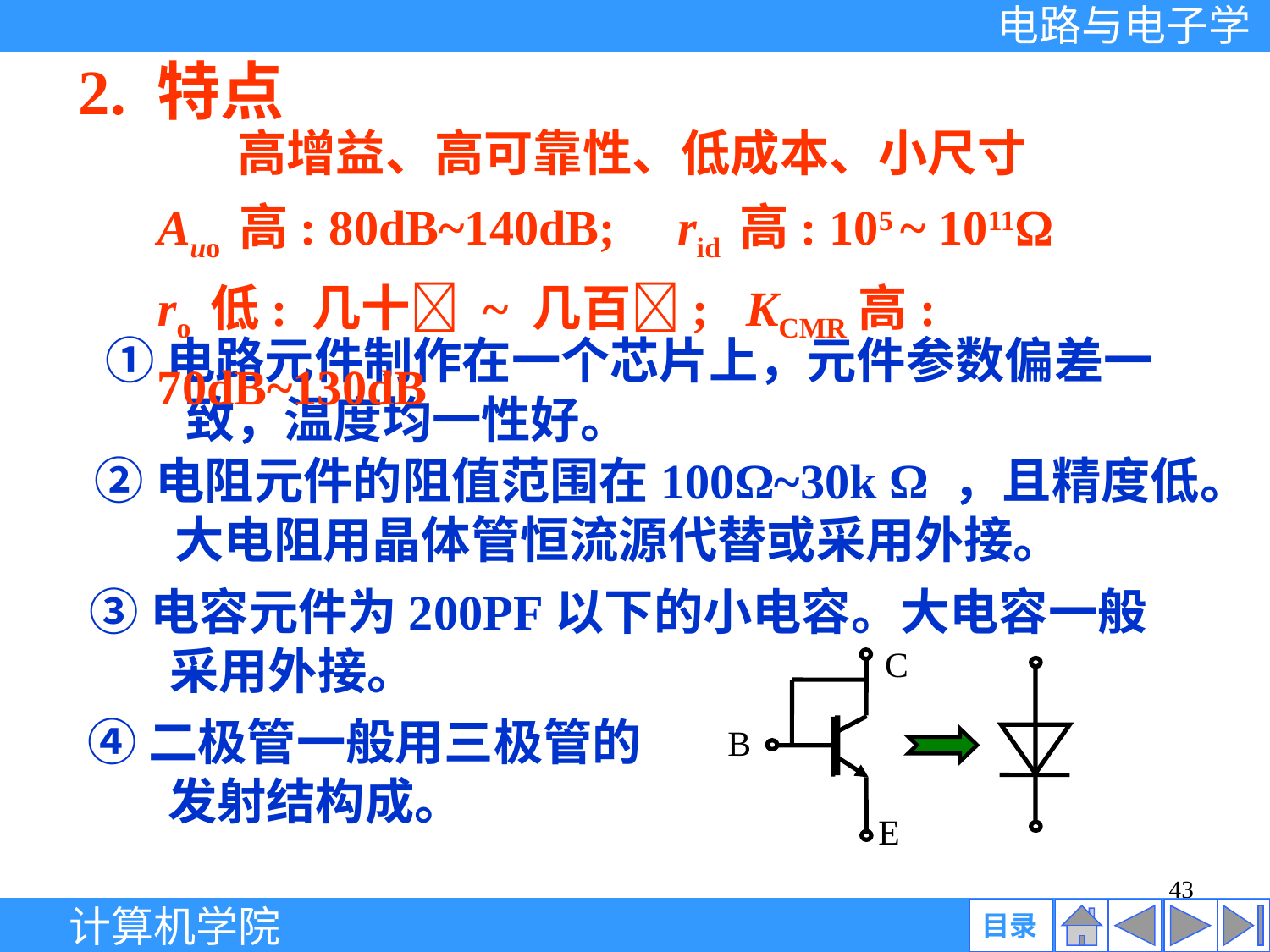

2. 特点
高增益、高可靠性、低成本、小尺寸
Auo 高: 80dB~140dB;     rid 高: 105 ~ 1011Ω
ro 低: 几十Ω ~ 几百Ω;   KCMR高: 70dB~130dB
①电路元件制作在一个芯片上，元件参数偏差一致，温度均一性好。
②电阻元件的阻值范围在100Ω~30k Ω ，且精度低。大电阻用晶体管恒流源代替或采用外接。
③电容元件为200PF以下的小电容。大电容一般采用外接。
C

B

E

④二极管一般用三极管的发射结构成。